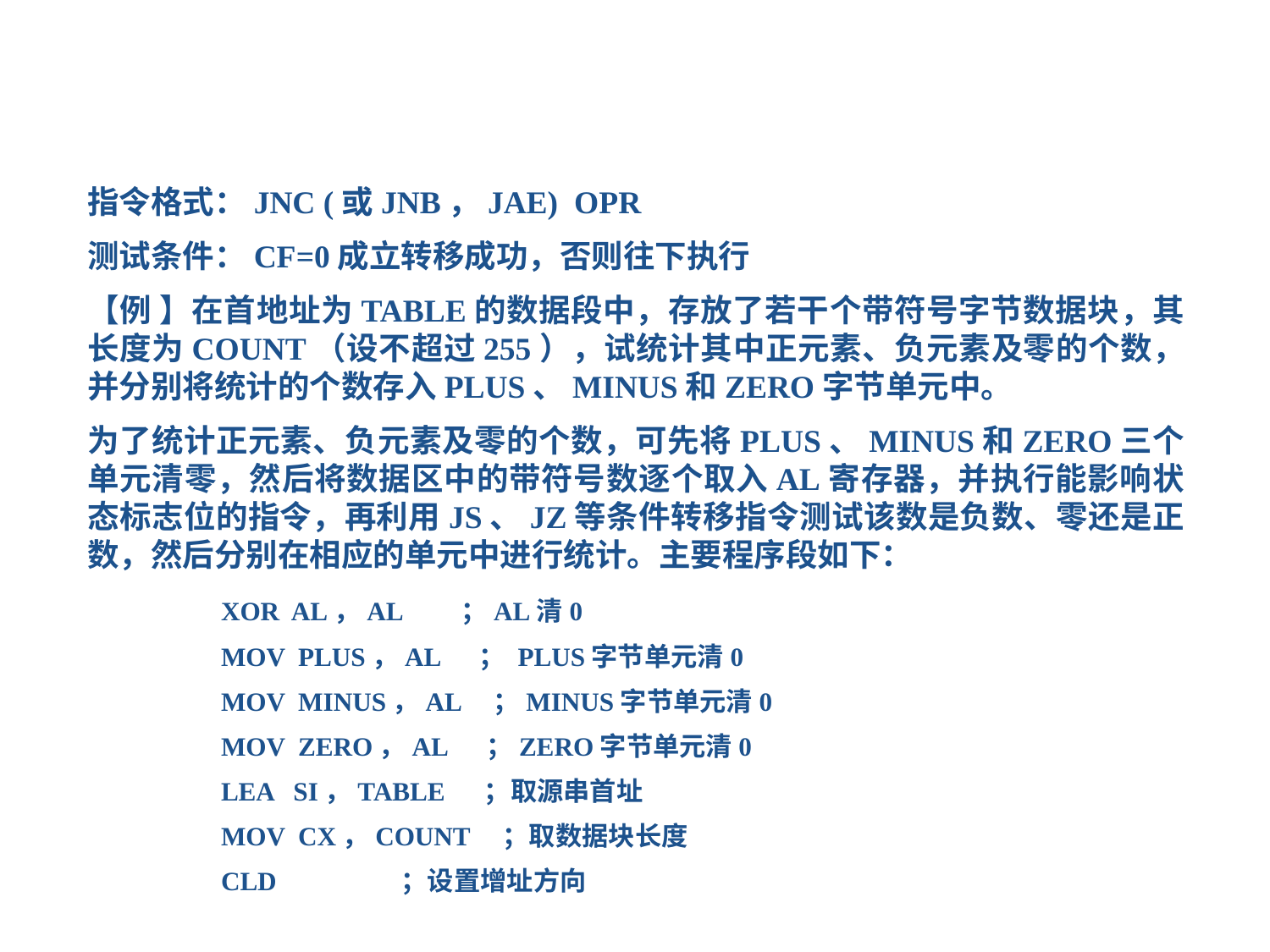

指令格式：JNC (或JNB，JAE)  OPR
测试条件：CF=0成立转移成功，否则往下执行
【例 】在首地址为TABLE的数据段中，存放了若干个带符号字节数据块，其长度为COUNT（设不超过255），试统计其中正元素、负元素及零的个数，并分别将统计的个数存入PLUS、MINUS和ZERO字节单元中。
为了统计正元素、负元素及零的个数，可先将PLUS、MINUS和ZERO三个单元清零，然后将数据区中的带符号数逐个取入AL寄存器，并执行能影响状态标志位的指令，再利用JS、JZ等条件转移指令测试该数是负数、零还是正数，然后分别在相应的单元中进行统计。主要程序段如下：
  	 XOR  AL，AL        ；AL清0
  	 MOV  PLUS，AL     ； PLUS字节单元清0
  	 MOV  MINUS，AL    ；MINUS字节单元清0
  	 MOV  ZERO，AL     ；ZERO字节单元清0
  	 LEA   SI，TABLE     ；取源串首址
	 MOV  CX，COUNT    ；取数据块长度
  	 CLD                  ；设置增址方向